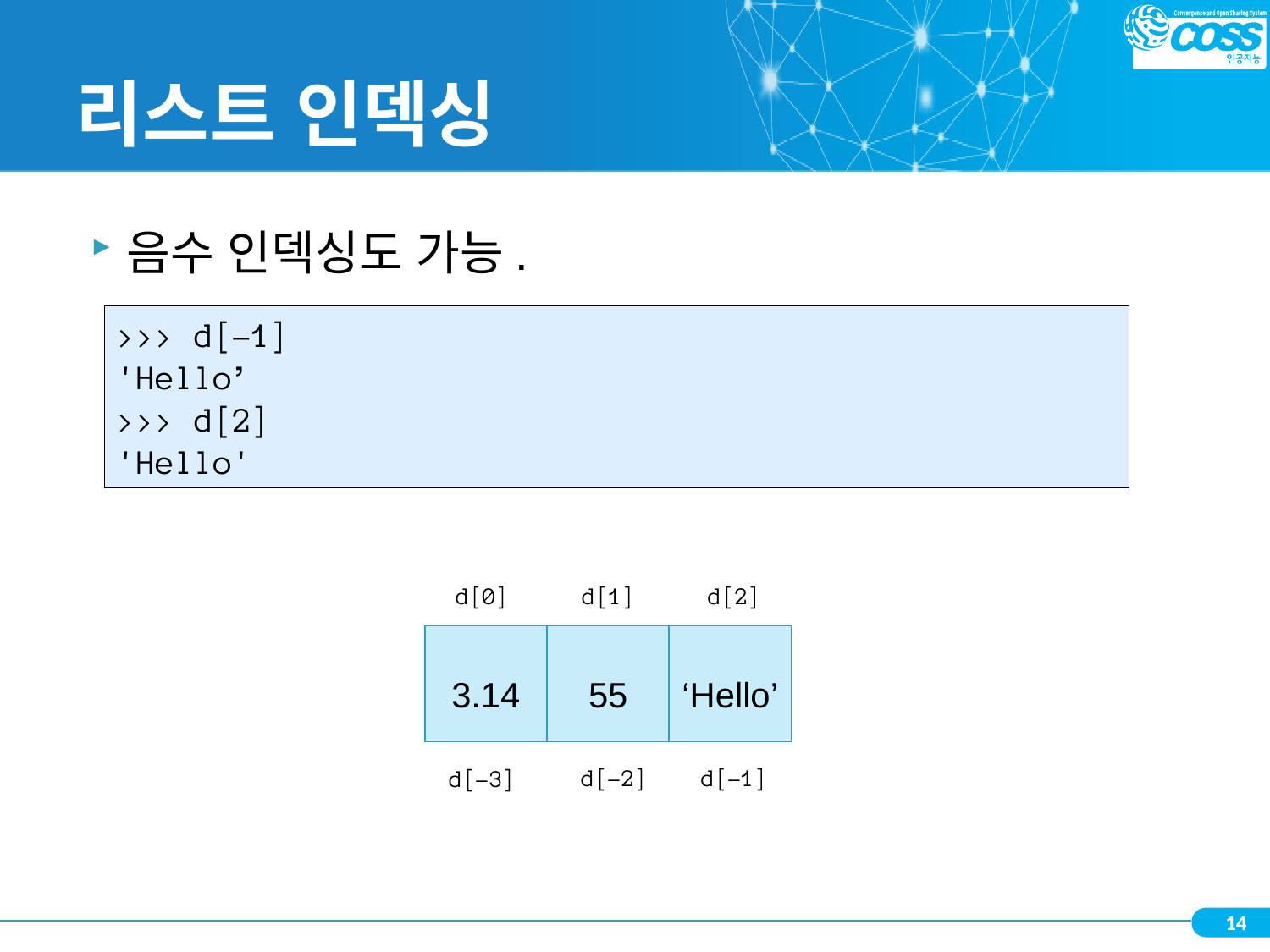

# 리스트 인덱싱
음수 인덱싱도 가능.
>>> d[-1]
'Hello’
>>> d[2]
'Hello'
d[1]
d[2]
d[0]
| 3.14 | 55 | ‘Hello’ |
| --- | --- | --- |
d[-2]
d[-1]
d[-3]